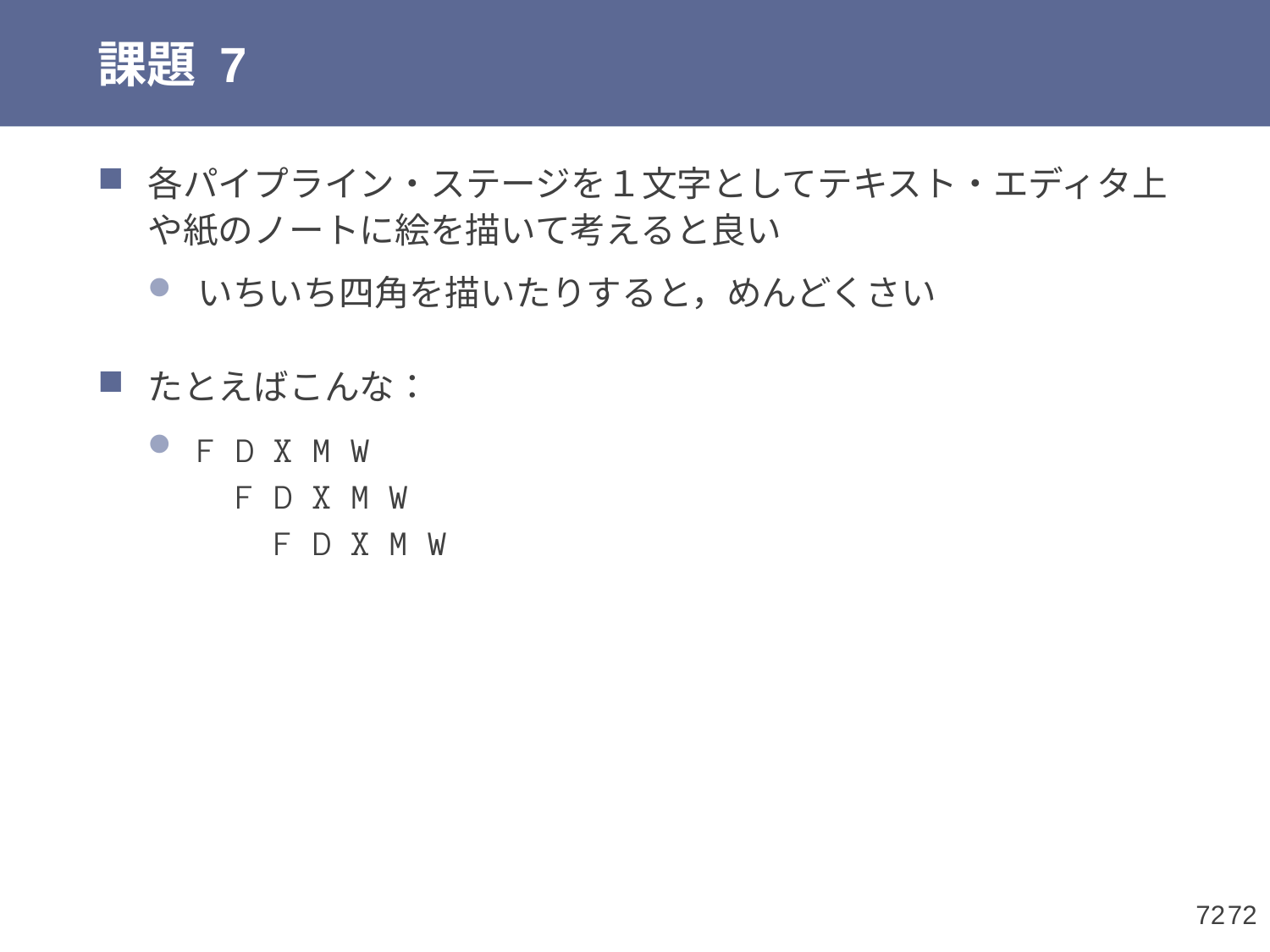

# 課題 7
各パイプライン・ステージを１文字としてテキスト・エディタ上や紙のノートに絵を描いて考えると良い
いちいち四角を描いたりすると，めんどくさい
たとえばこんな：
F D X M W
  F D X M W
    F D X M W
72